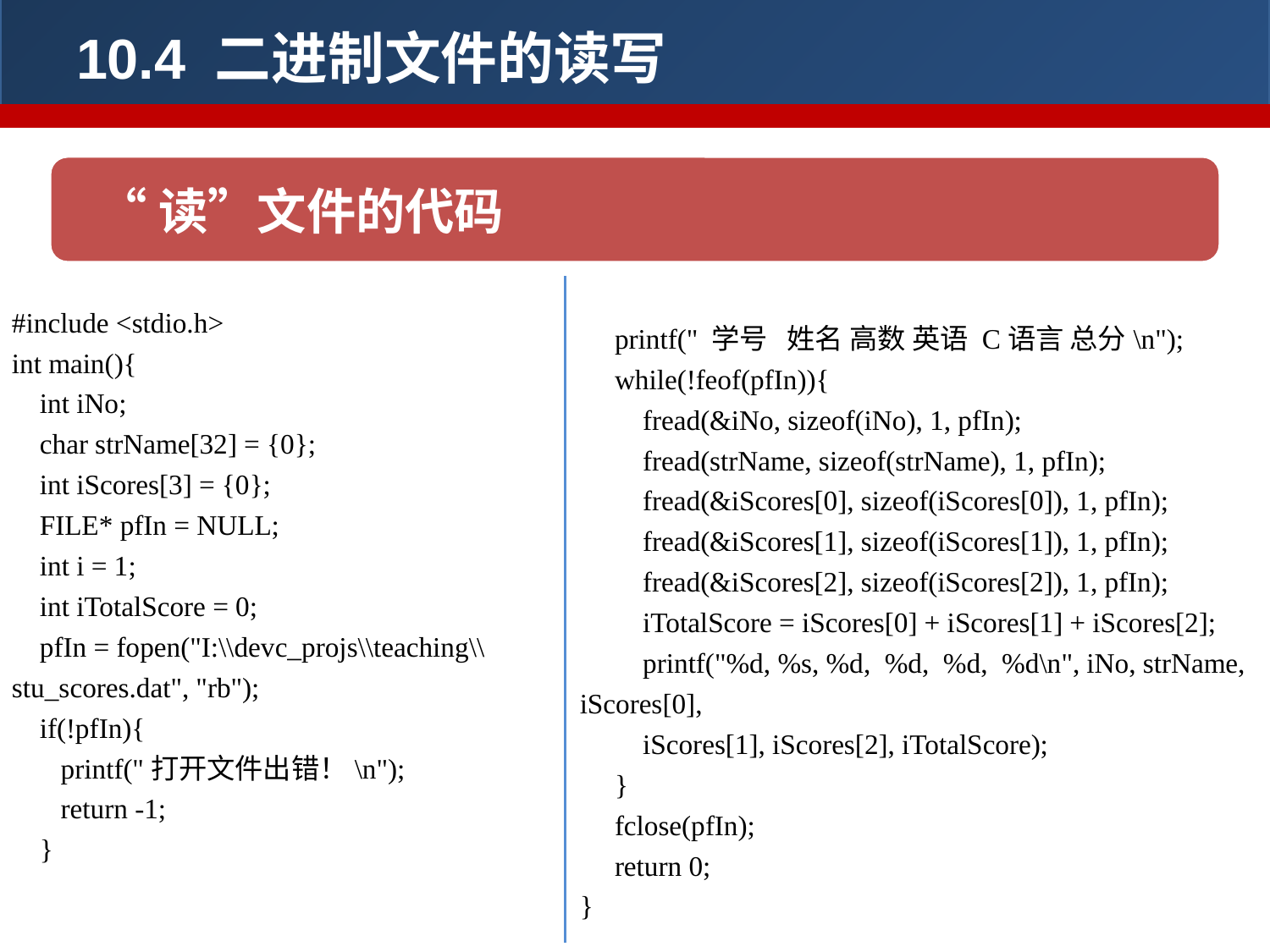

10.4 二进制文件的读写

“读”文件的代码
#include <stdio.h>
int main(){
    int iNo;
    char strName[32] = {0};
    int iScores[3] = {0};
    FILE* pfIn = NULL;
    int i = 1;
    int iTotalScore = 0;
    pfIn = fopen("I:\\devc_projs\\teaching\\ stu_scores.dat", "rb");
    if(!pfIn){
       printf("打开文件出错！\n");
       return -1;
    }

     printf(" 学号   姓名 高数 英语 C语言 总分\n");
     while(!feof(pfIn)){
         fread(&iNo, sizeof(iNo), 1, pfIn);
         fread(strName, sizeof(strName), 1, pfIn);
         fread(&iScores[0], sizeof(iScores[0]), 1, pfIn);
         fread(&iScores[1], sizeof(iScores[1]), 1, pfIn);
         fread(&iScores[2], sizeof(iScores[2]), 1, pfIn);
         iTotalScore = iScores[0] + iScores[1] + iScores[2];
         printf("%d, %s, %d,  %d,  %d,  %d\n", iNo, strName, iScores[0],
         iScores[1], iScores[2], iTotalScore);
     }
     fclose(pfIn);
     return 0;
}